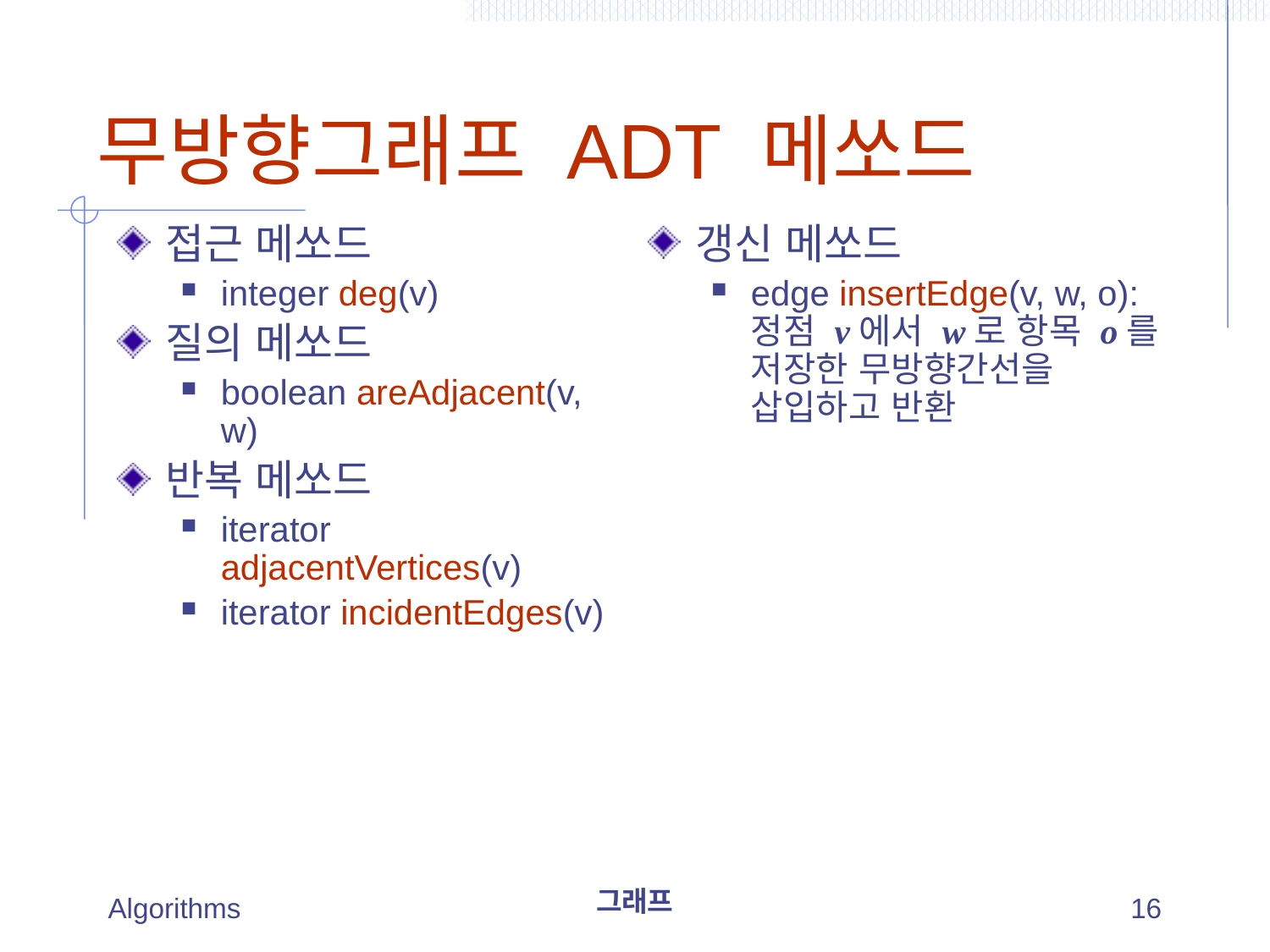

# 무방향그래프 ADT 메쏘드
접근 메쏘드
integer deg(v)
질의 메쏘드
boolean areAdjacent(v, w)
반복 메쏘드
iterator adjacentVertices(v)
iterator incidentEdges(v)
갱신 메쏘드
edge insertEdge(v, w, o): 정점 v에서 w로 항목 o를 저장한 무방향간선을 삽입하고 반환
Algorithms
그래프
16